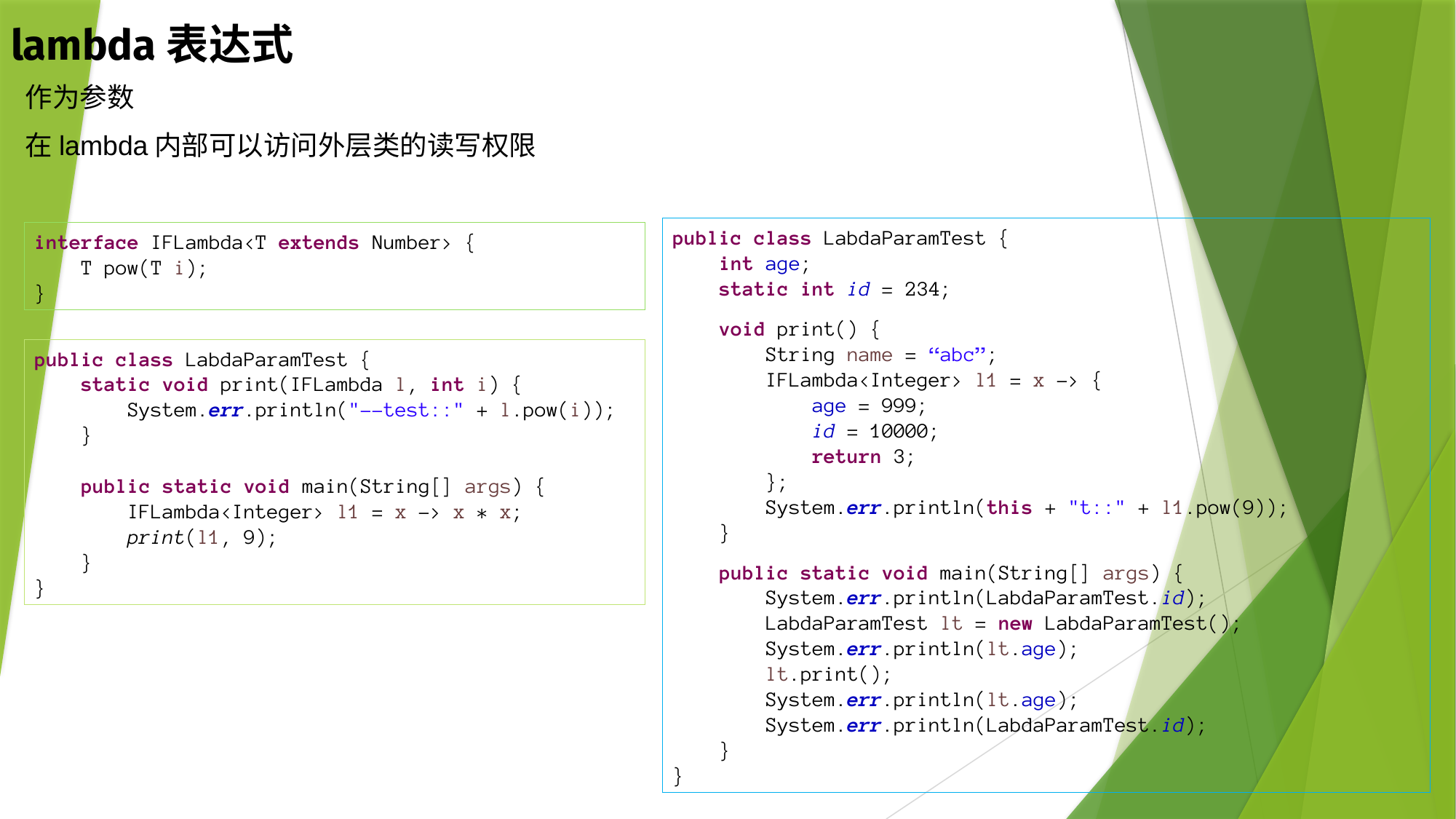

# lambda表达式
作为参数
在lambda内部可以访问外层类的读写权限
public class LabdaParamTest {
    int age;
    static int id = 234;

    void print() {
        String name = “abc”;
        IFLambda<Integer> l1 = x -> {
            age = 999;
            id = 10000;
            return 3;
        };
        System.err.println(this + "t::" + l1.pow(9));
    }

    public static void main(String[] args) {
        System.err.println(LabdaParamTest.id);
        LabdaParamTest lt = new LabdaParamTest();
        System.err.println(lt.age);
        lt.print();
        System.err.println(lt.age);
        System.err.println(LabdaParamTest.id);
    }
}
interface IFLambda<T extends Number> {
    T pow(T i);
}
public class LabdaParamTest {
    static void print(IFLambda l, int i) {
        System.err.println("--test::" + l.pow(i));
    }

    public static void main(String[] args) {
        IFLambda<Integer> l1 = x -> x * x;
        print(l1, 9);
    }
}